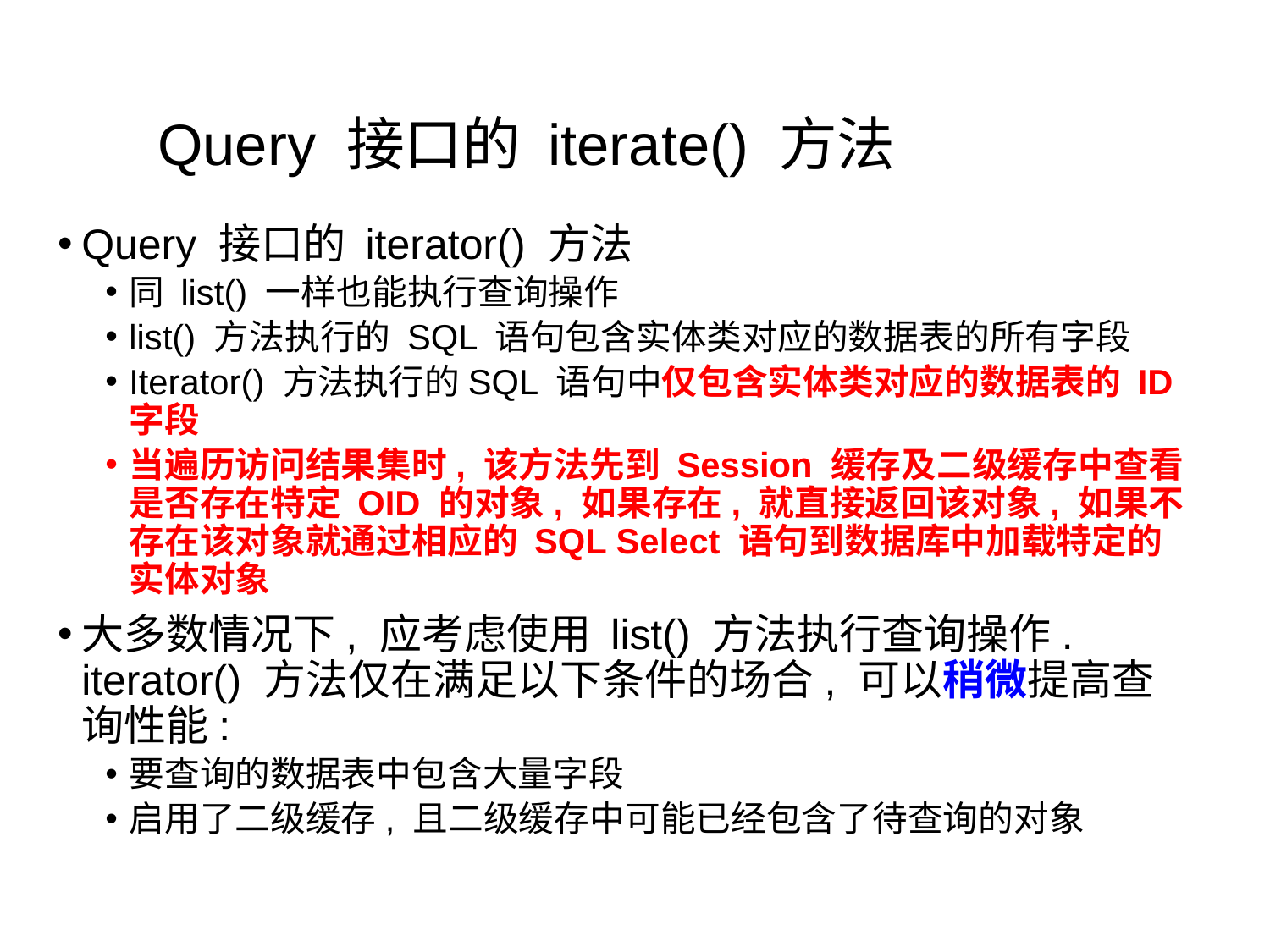

# Query 接口的 iterate() 方法
Query 接口的 iterator() 方法
同 list() 一样也能执行查询操作
list() 方法执行的 SQL 语句包含实体类对应的数据表的所有字段
Iterator() 方法执行的SQL 语句中仅包含实体类对应的数据表的 ID 字段
当遍历访问结果集时, 该方法先到 Session 缓存及二级缓存中查看是否存在特定 OID 的对象, 如果存在, 就直接返回该对象, 如果不存在该对象就通过相应的 SQL Select 语句到数据库中加载特定的实体对象
大多数情况下, 应考虑使用 list() 方法执行查询操作. iterator() 方法仅在满足以下条件的场合, 可以稍微提高查询性能:
要查询的数据表中包含大量字段
启用了二级缓存, 且二级缓存中可能已经包含了待查询的对象